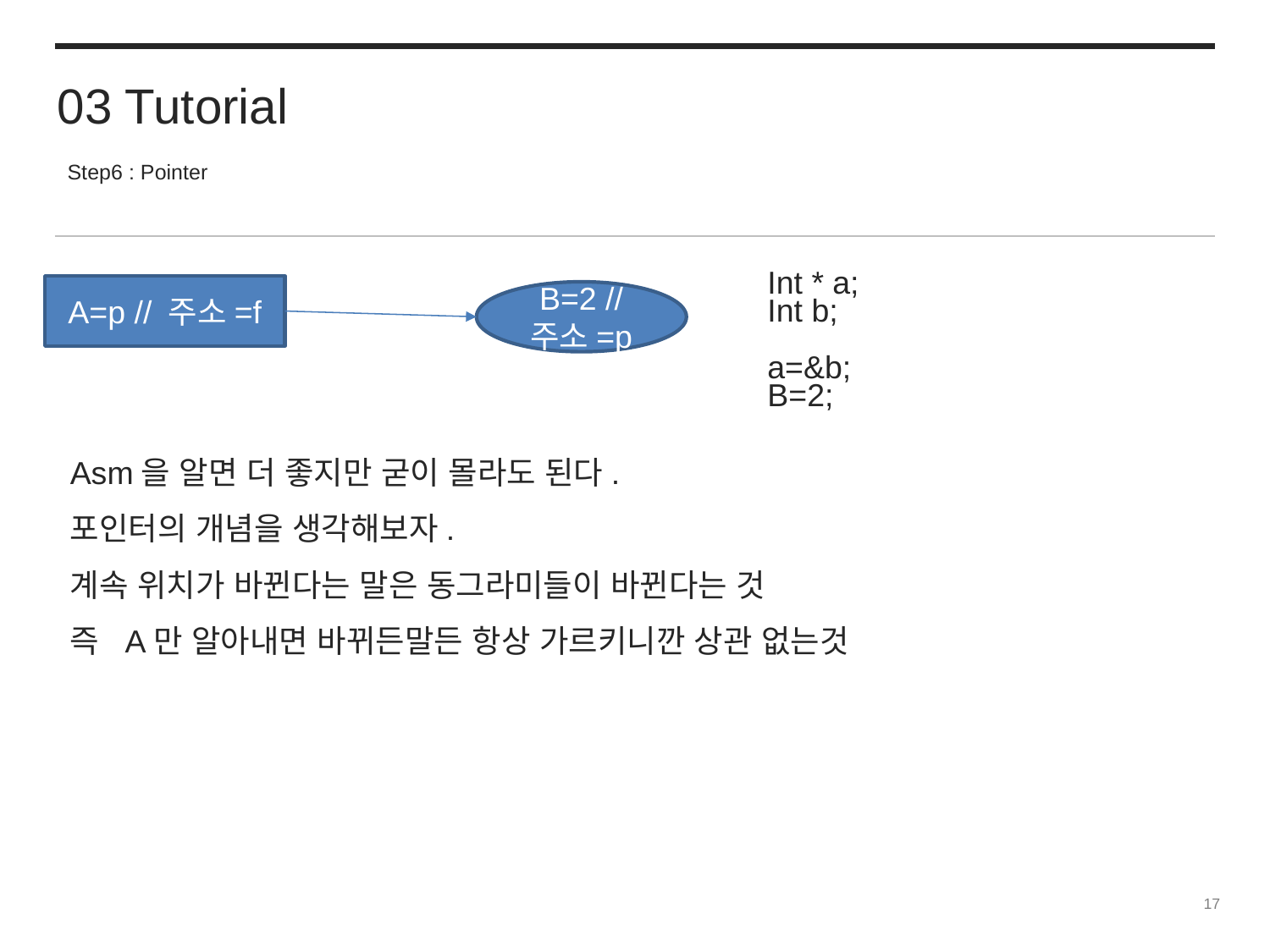

03 Tutorial
Step6 : Pointer
Int * a;
Int b;

a=&b;
B=2;

A=p // 주소=f
B=2 // 주소=p
Asm을 알면 더 좋지만 굳이 몰라도 된다.

포인터의 개념을 생각해보자.

계속 위치가 바뀐다는 말은 동그라미들이 바뀐다는 것

즉  A만 알아내면 바뀌든말든 항상 가르키니깐 상관 없는것